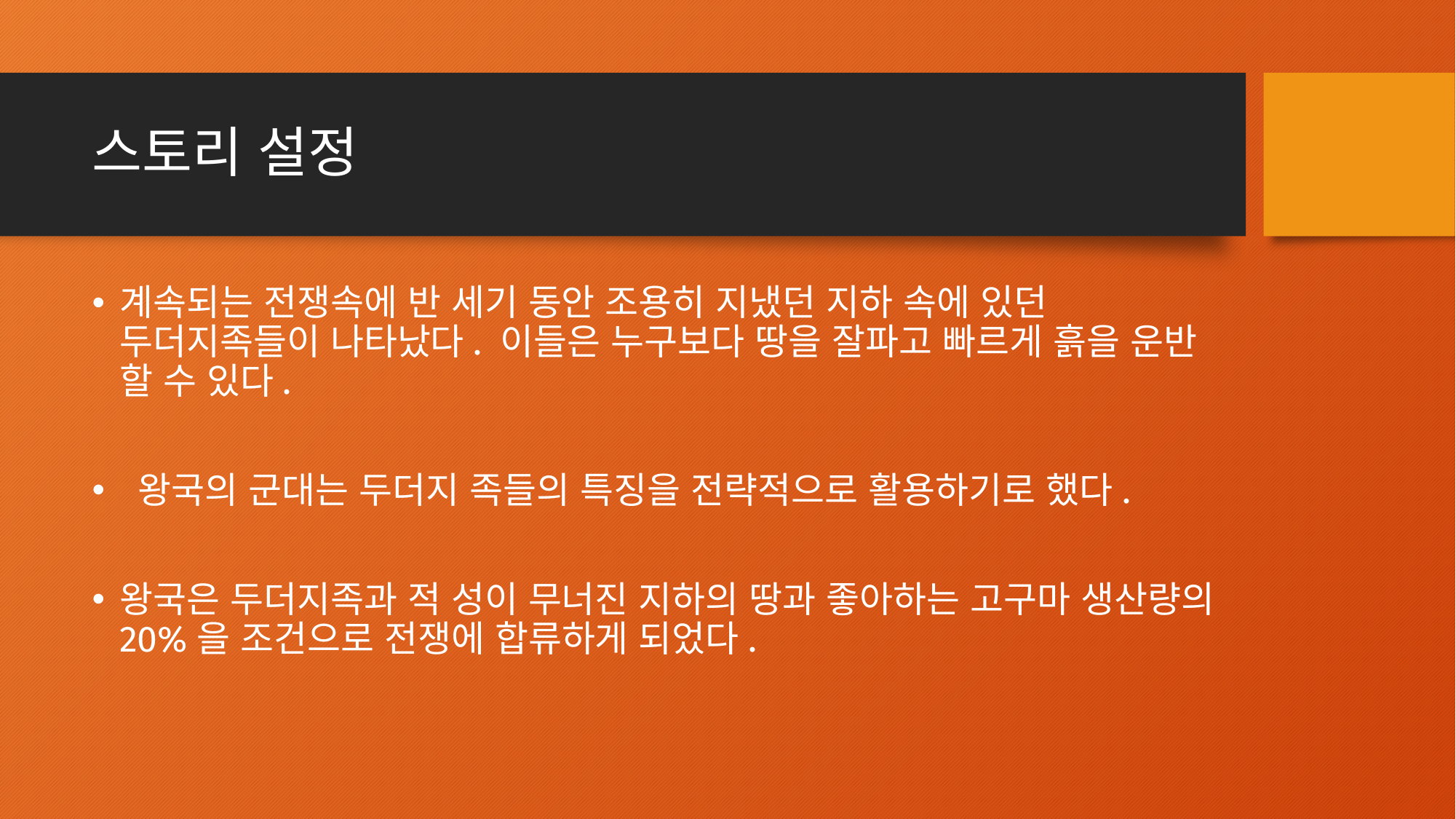

# 스토리 설정
계속되는 전쟁속에 반 세기 동안 조용히 지냈던 지하 속에 있던 두더지족들이 나타났다. 이들은 누구보다 땅을 잘파고 빠르게 흙을 운반 할 수 있다.

 왕국의 군대는 두더지 족들의 특징을 전략적으로 활용하기로 했다.

왕국은 두더지족과 적 성이 무너진 지하의 땅과 좋아하는 고구마 생산량의 20%을 조건으로 전쟁에 합류하게 되었다.